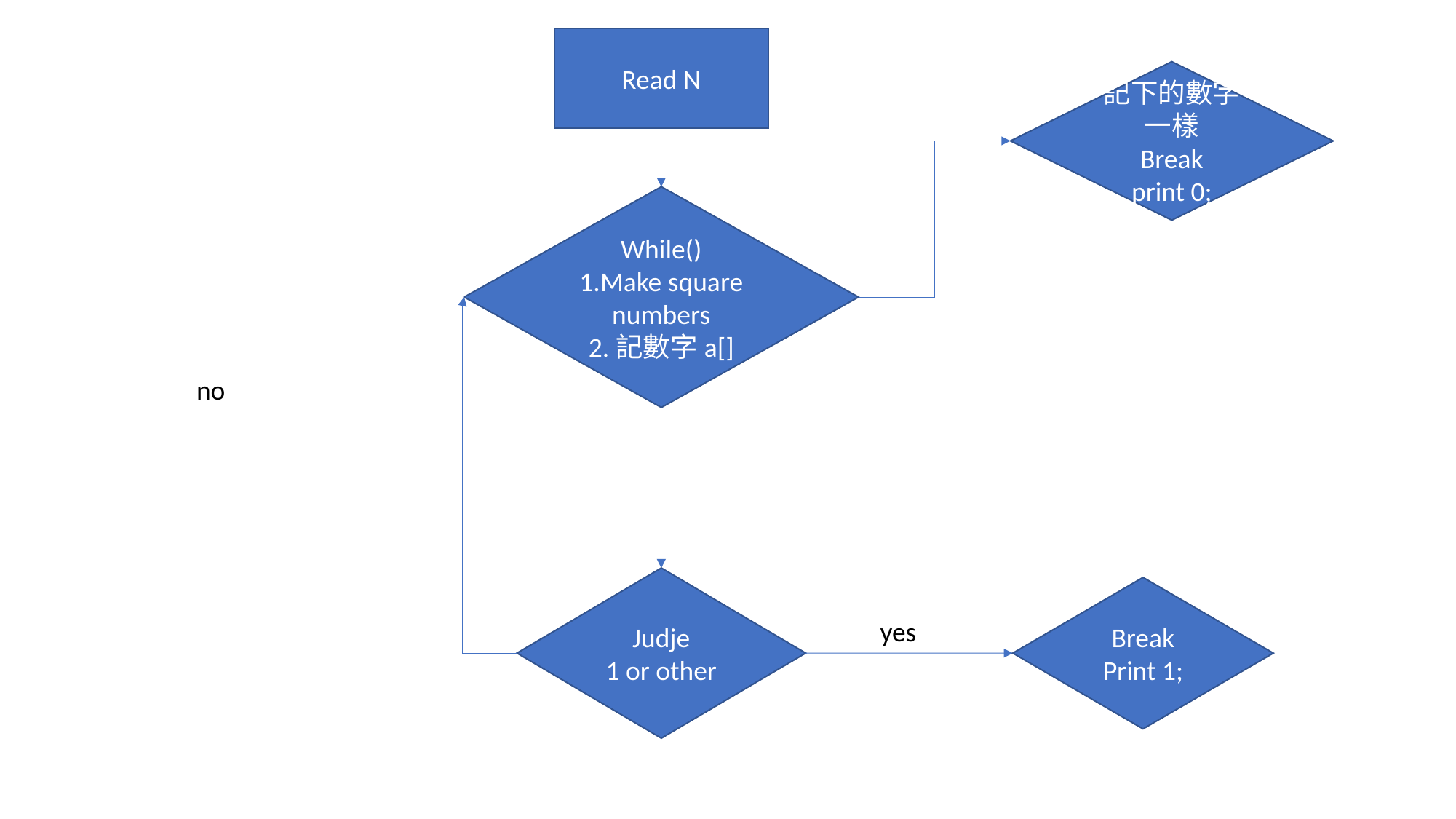

Read N
記下的數字一樣
Break
print 0;
While()
1.Make square numbers
2.記數字a[]
no
Judje
1 or other
Break
Print 1;
yes